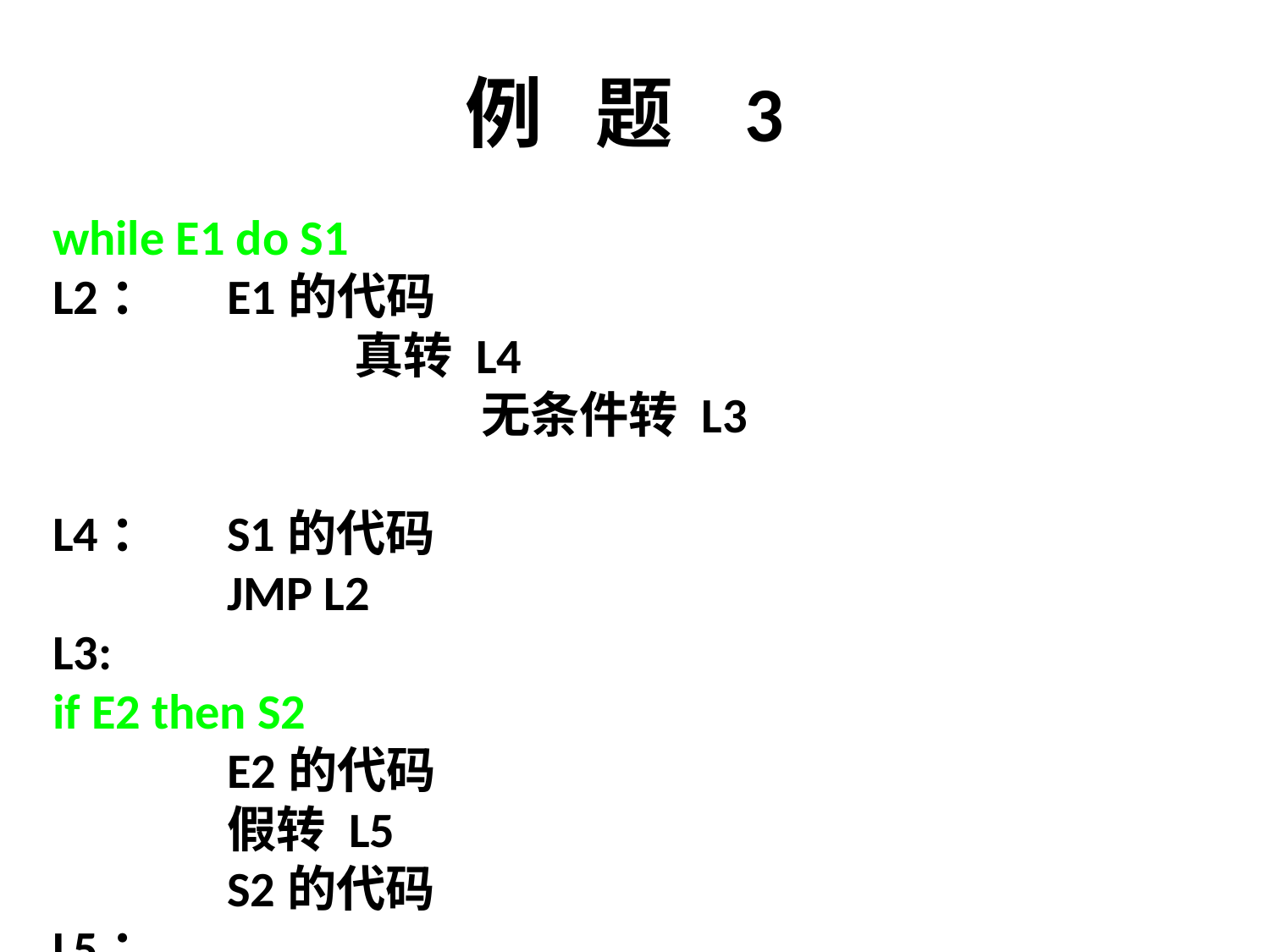

# 例   题   3
while E1 do S1
L2：	E1的代码								真转 L4								无条件转 L3
L4：	S1的代码
		JMP L2
L3:
if E2 then S2
 		E2的代码
		假转 L5
		S2的代码
L5：